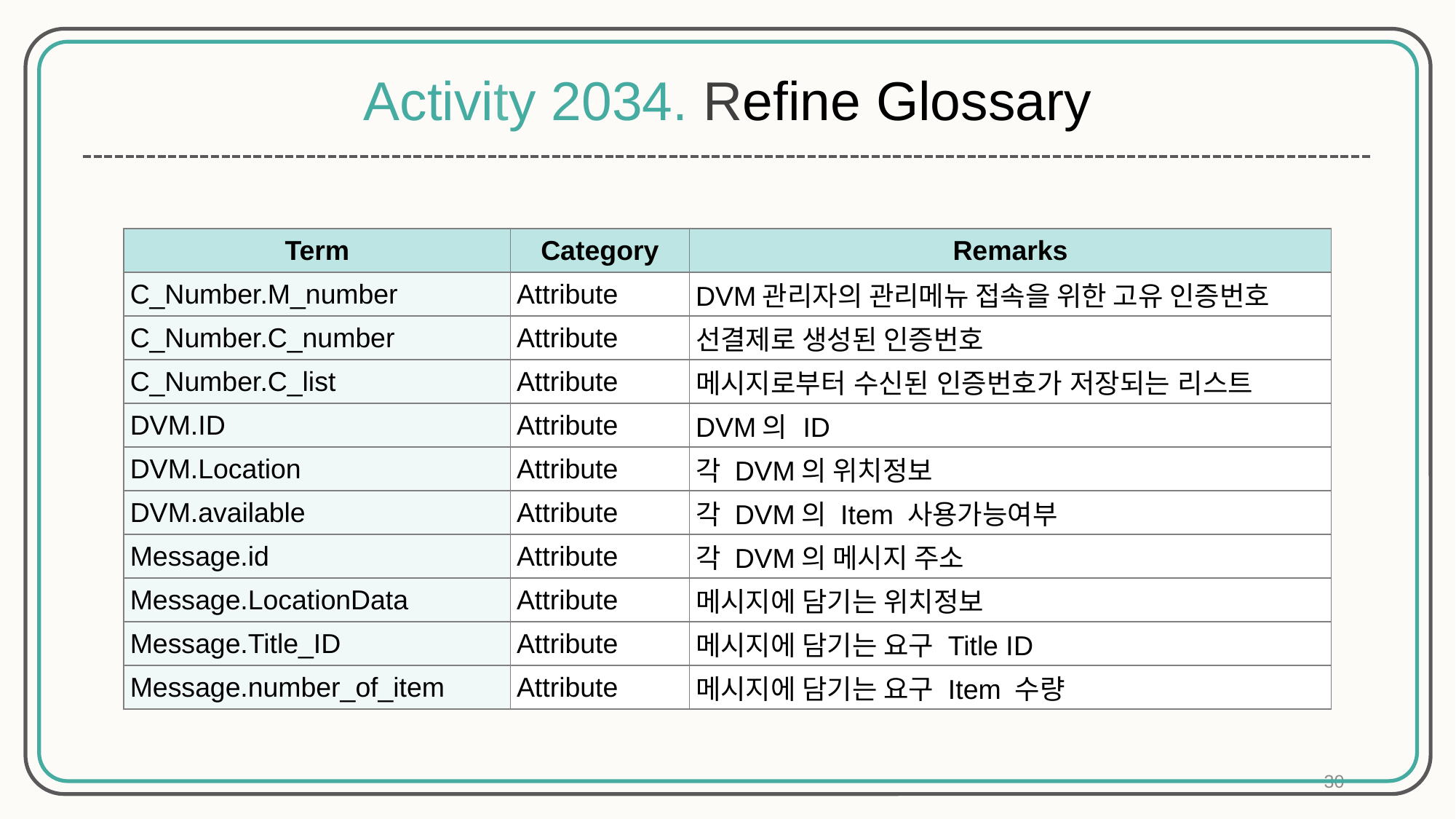

Activity 2034. Refine Glossary
| Term | Category | Remarks |
| --- | --- | --- |
| C\_Number.M\_number | Attribute | DVM관리자의 관리메뉴 접속을 위한 고유 인증번호 |
| C\_Number.C\_number | Attribute | 선결제로 생성된 인증번호 |
| C\_Number.C\_list | Attribute | 메시지로부터 수신된 인증번호가 저장되는 리스트 |
| DVM.ID | Attribute | DVM의 ID |
| DVM.Location | Attribute | 각 DVM의 위치정보 |
| DVM.available | Attribute | 각 DVM의 Item 사용가능여부 |
| Message.id | Attribute | 각 DVM의 메시지 주소 |
| Message.LocationData | Attribute | 메시지에 담기는 위치정보 |
| Message.Title\_ID | Attribute | 메시지에 담기는 요구 Title ID |
| Message.number\_of\_item | Attribute | 메시지에 담기는 요구 Item 수량 |
30